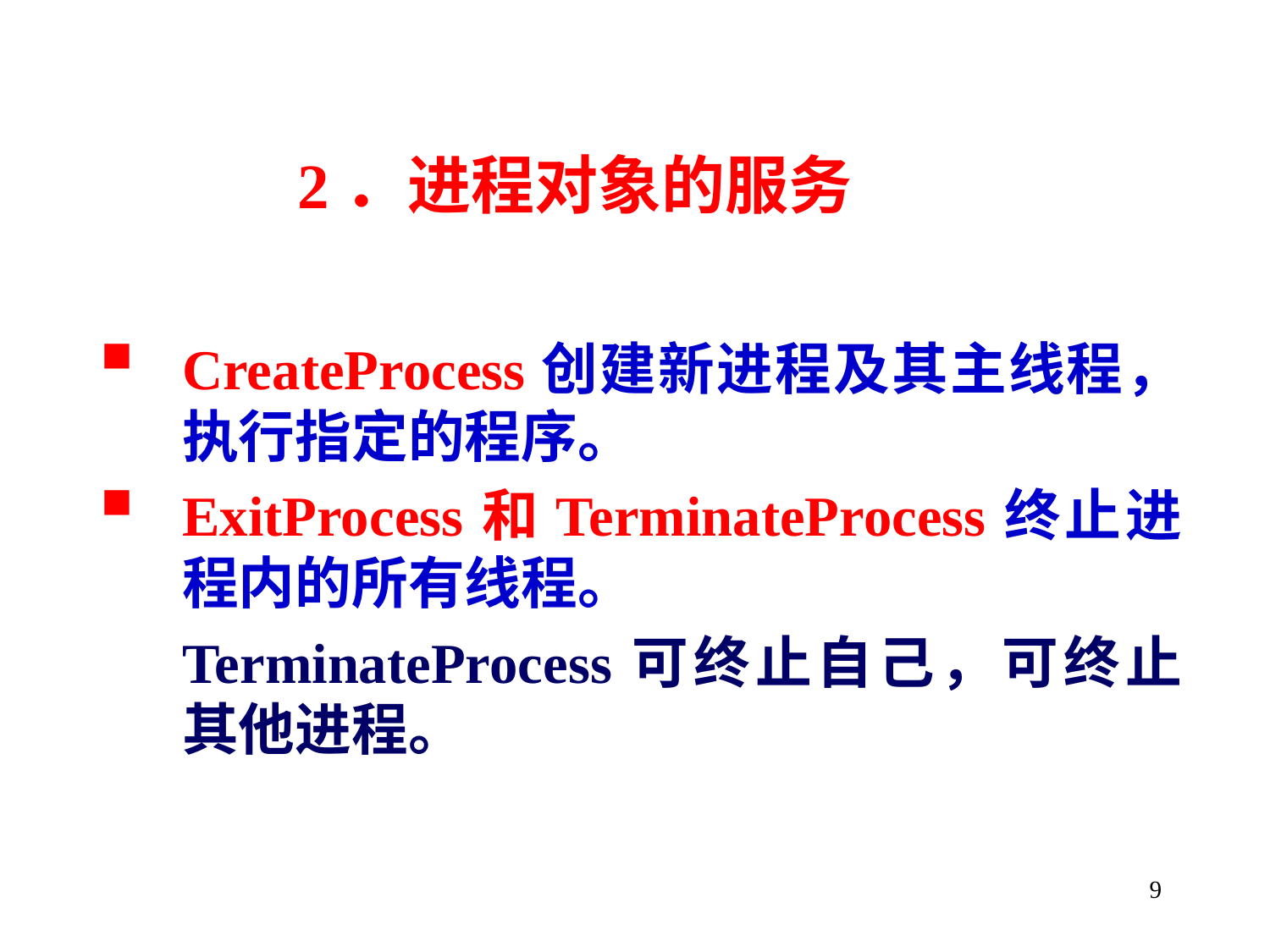

2．进程对象的服务

CreateProcess创建新进程及其主线程，执行指定的程序。
ExitProcess和TerminateProcess终止进程内的所有线程。
	TerminateProcess可终止自己，可终止其他进程。

9